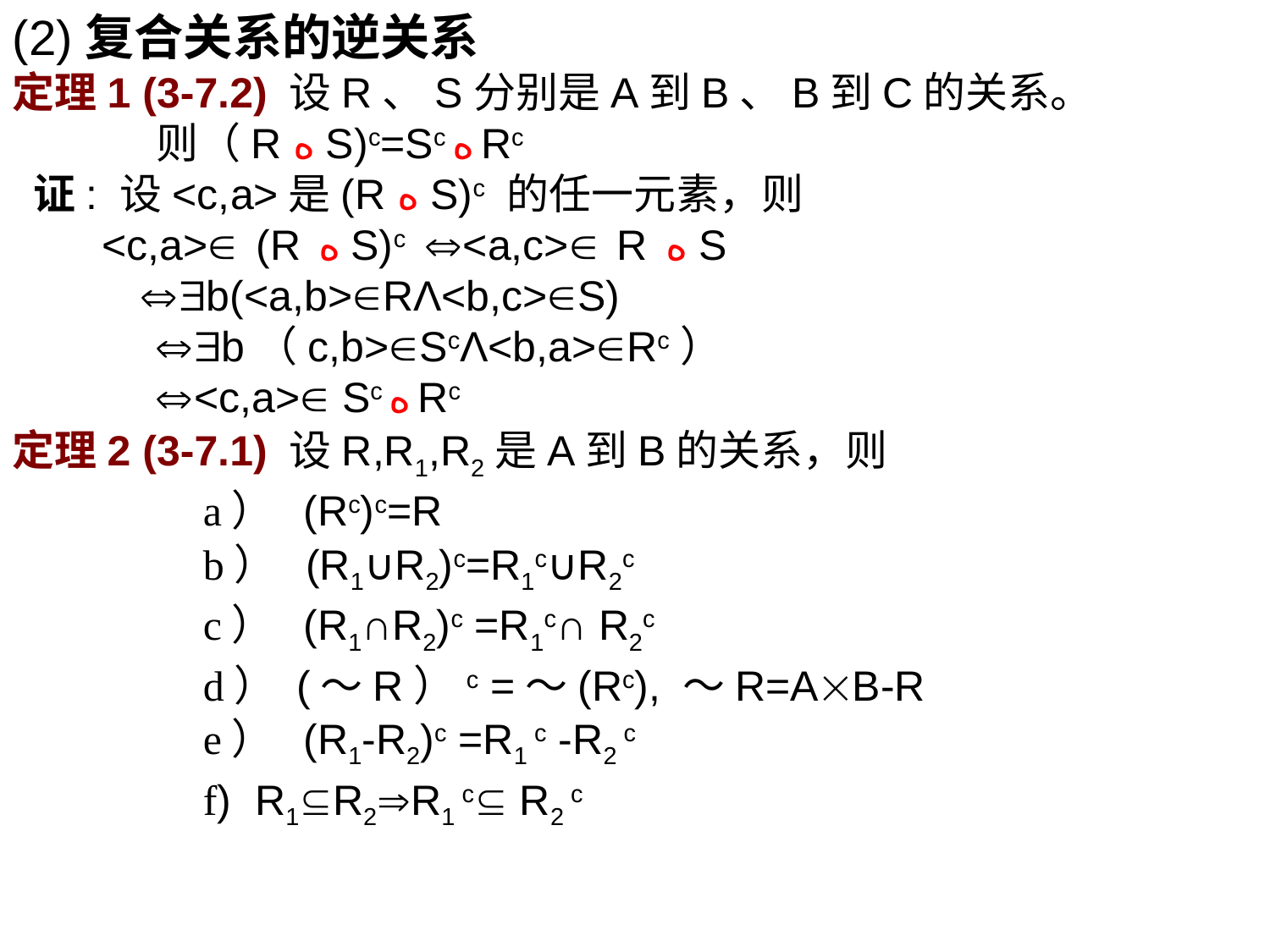

(2)复合关系的逆关系
定理1 (3-7.2) 设R、S分别是A到B、B到C的关系。
              则（R ه S)c=Sc ه Rc
  证: 设<c,a>是(R ه S)c 的任一元素，则
     <c,a>∈ (R ه S)c ⇔<a,c>∈ R ه S     	  				⇔∃b(<a,b>∈RΛ<b,c>∈S)
            ⇔∃b（c,b>∈ScΛ<b,a>∈Rc）
            ⇔<c,a>∈ Sc ه Rc
定理2 (3-7.1) 设R,R1,R2是A到B的关系，则
a）  (Rc)c=R
b）  (R1∪R2)c=R1c∪R2c
c）  (R1∩R2)c =R1c∩ R2c
d） (～R）c =～(Rc), ～R=A×B-R
e）  (R1-R2)c =R1 c -R2 c
f)  R1⊆R2⇒R1 c⊆ R2 c